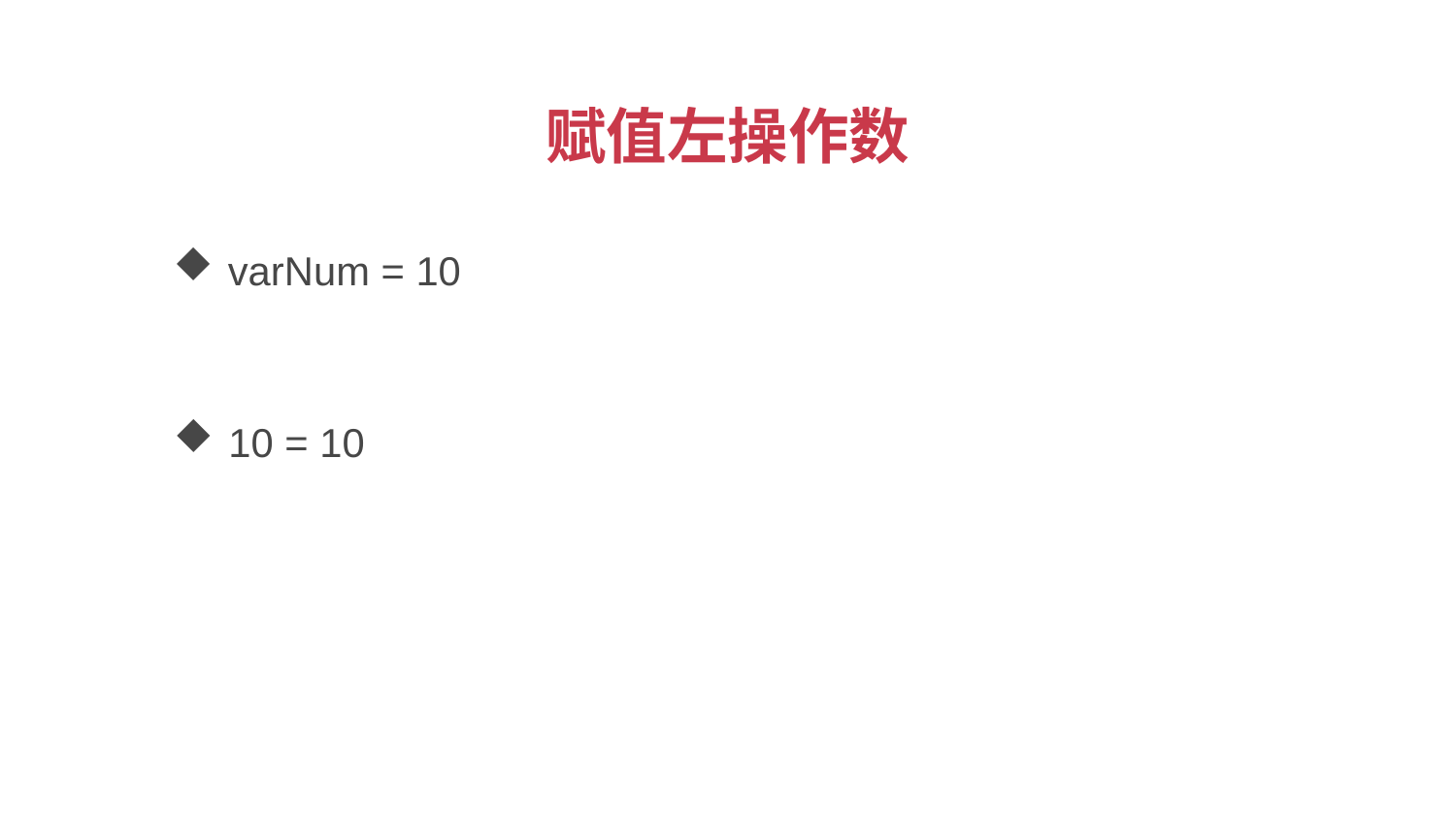

赋值左操作数
varNum = 10
10 = 10